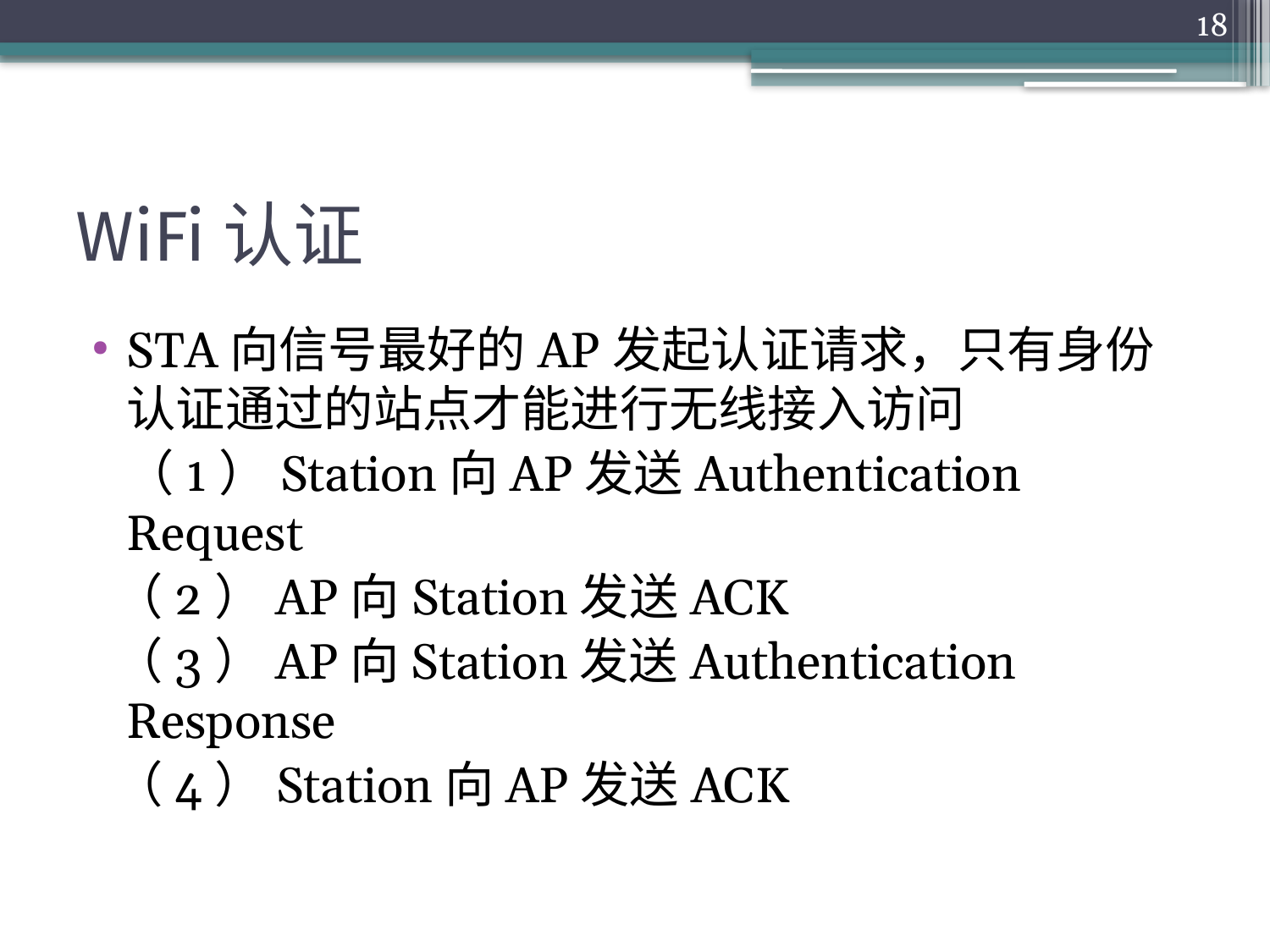

18
# WiFi认证
STA向信号最好的AP发起认证请求，只有身份认证通过的站点才能进行无线接入访问
  （1）Station向AP发送Authentication Request
 （2）AP向Station发送ACK
 （3）AP向Station发送Authentication Response
 （4）Station向AP发送ACK